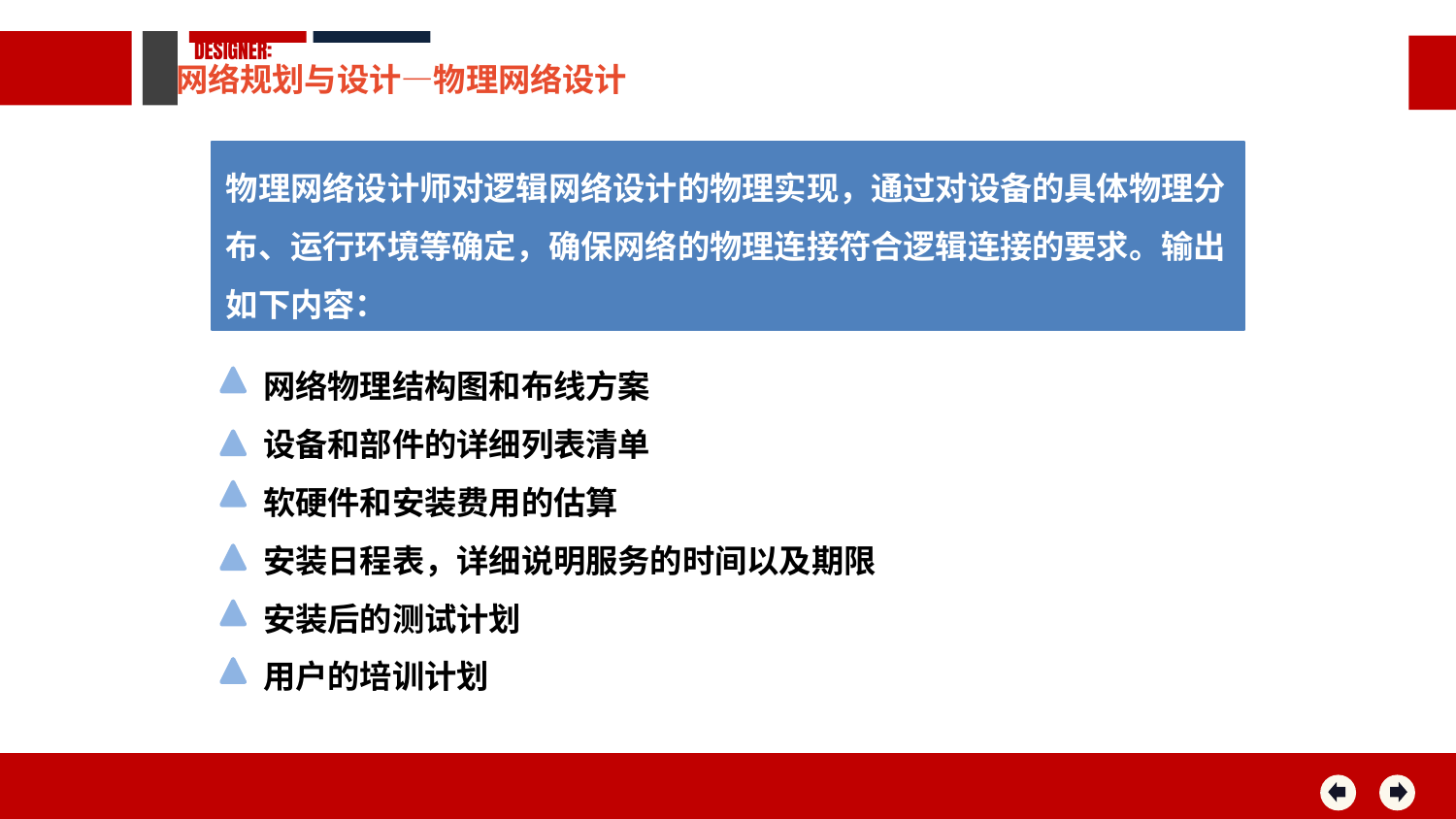

DESIGNER:
网络规划与设计—物理网络设计
物理网络设计师对逻辑网络设计的物理实现，通过对设备的具体物理分布、运行环境等确定，确保网络的物理连接符合逻辑连接的要求。输出如下内容：
网络物理结构图和布线方案
设备和部件的详细列表清单
软硬件和安装费用的估算
安装日程表，详细说明服务的时间以及期限
安装后的测试计划
用户的培训计划